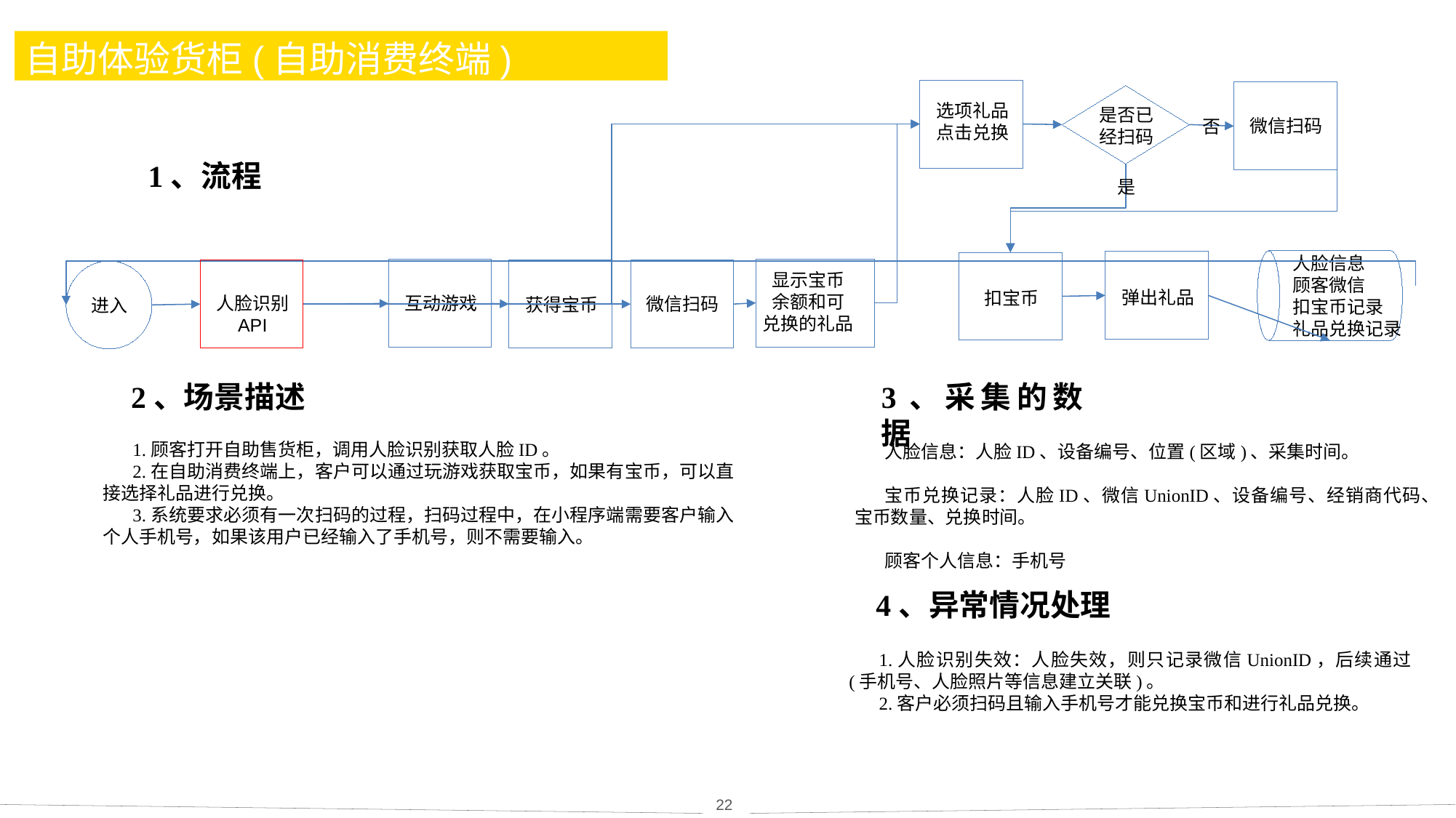

# 自助体验货柜(自助消费终端)

选项礼品
点击兑换

微信扫码

是否已
经扫码
否
1、流程
是

人脸信息
顾客微信
扣宝币记录
礼品兑换记录

弹出礼品

扣宝币

显示宝币
余额和可
兑换的礼品

互动游戏

人脸识别
API

获得宝币

微信扫码

进入
2、场景描述
3、采集的数据
1.顾客打开自助售货柜，调用人脸识别获取人脸ID。
2.在自助消费终端上，客户可以通过玩游戏获取宝币，如果有宝币，可以直接选择礼品进行兑换。
3.系统要求必须有一次扫码的过程，扫码过程中，在小程序端需要客户输入个人手机号，如果该用户已经输入了手机号，则不需要输入。
人脸信息：人脸ID、设备编号、位置(区域)、采集时间。

宝币兑换记录：人脸ID、微信UnionID、设备编号、经销商代码、宝币数量、兑换时间。

顾客个人信息：手机号
4、异常情况处理
1.人脸识别失效：人脸失效，则只记录微信UnionID，后续通过(手机号、人脸照片等信息建立关联)。
2.客户必须扫码且输入手机号才能兑换宝币和进行礼品兑换。